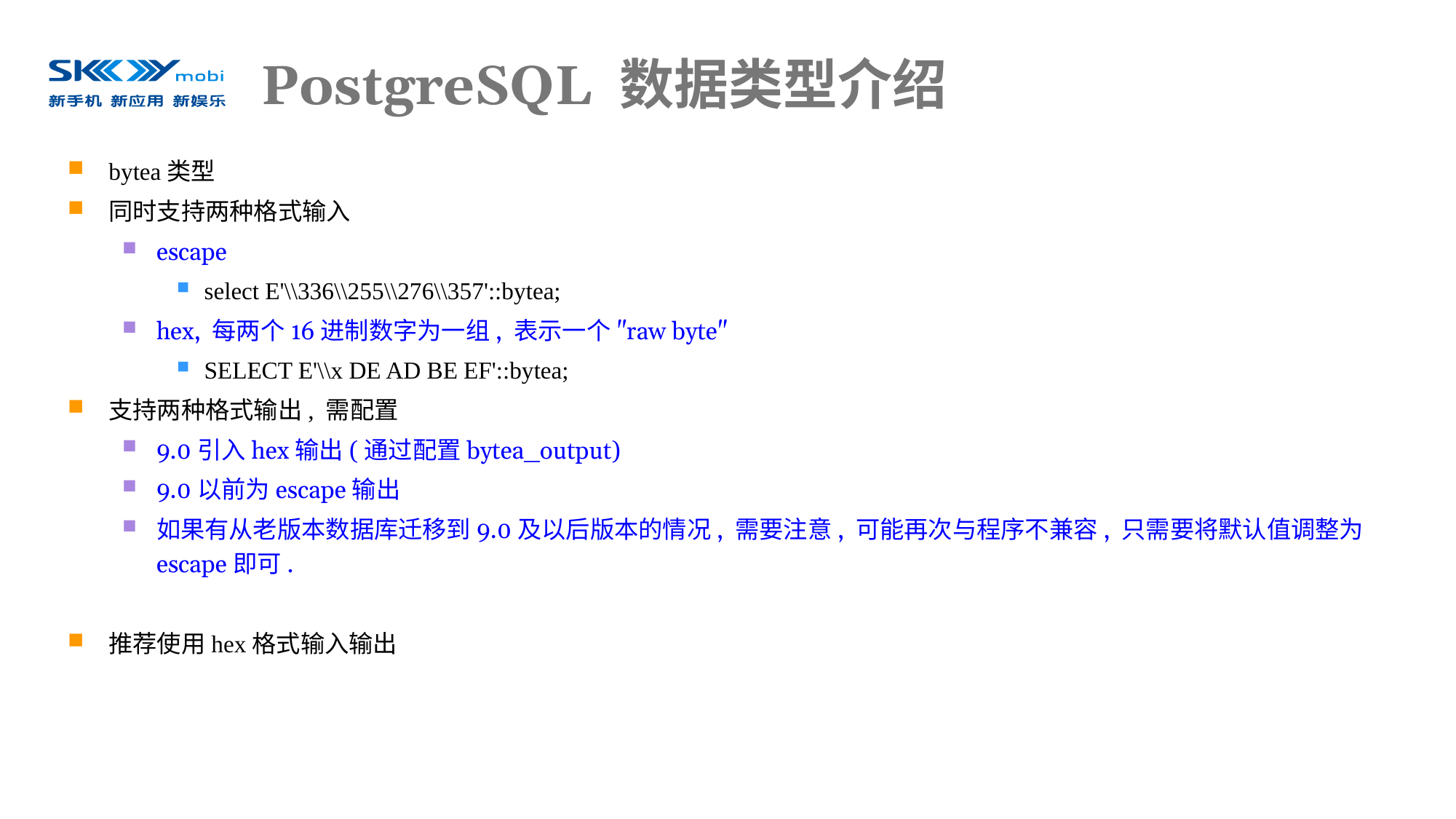

# PostgreSQL 数据类型介绍
bytea类型
同时支持两种格式输入
escape
select E'\\336\\255\\276\\357'::bytea;
hex, 每两个16进制数字为一组, 表示一个"raw byte"
SELECT E'\\x DE AD BE EF'::bytea;
支持两种格式输出, 需配置
9.0引入hex输出(通过配置bytea_output)
9.0以前为escape输出
如果有从老版本数据库迁移到9.0及以后版本的情况, 需要注意, 可能再次与程序不兼容, 只需要将默认值调整为escape即可.

推荐使用hex格式输入输出